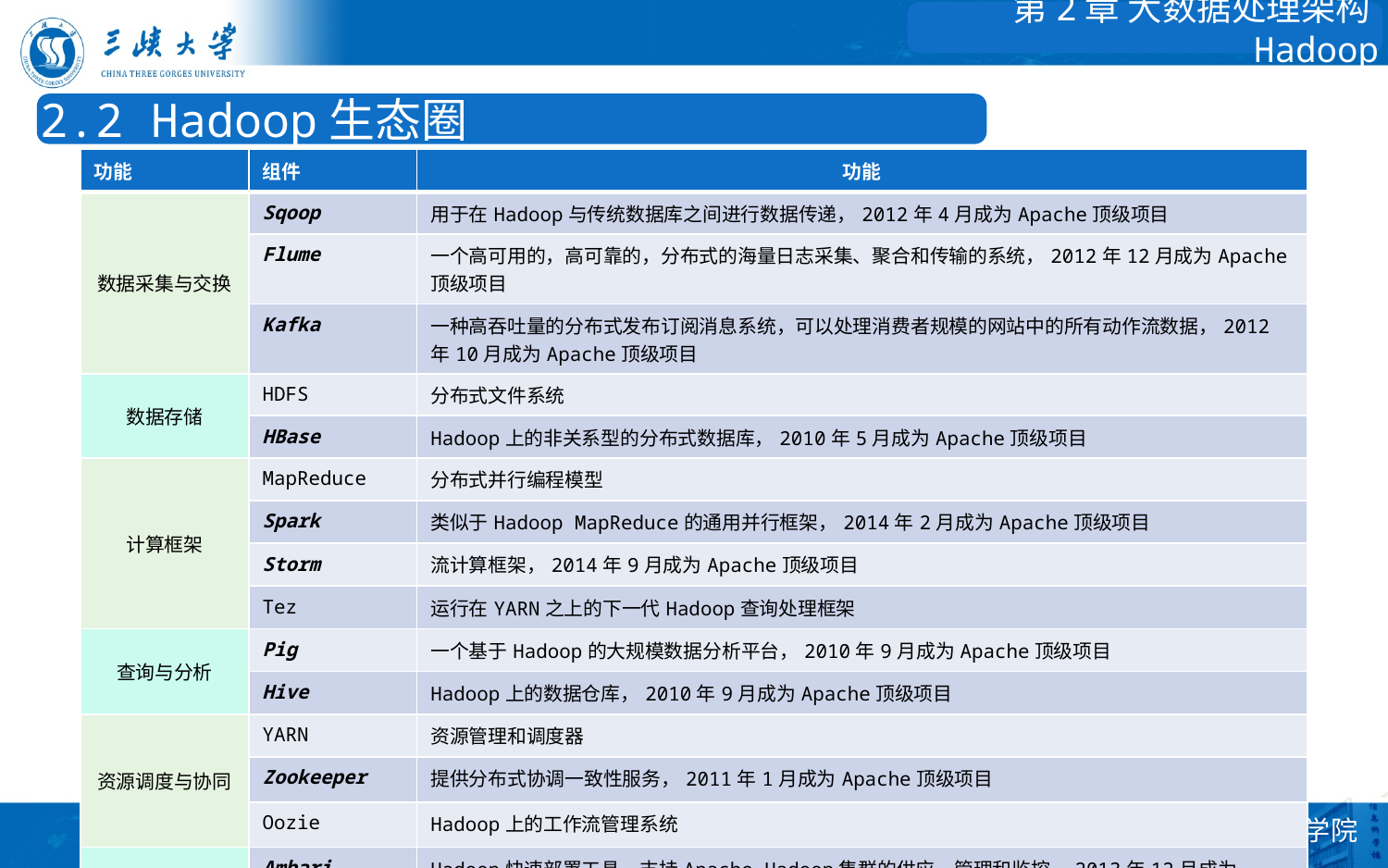

第2章 大数据处理架构Hadoop
2.2 Hadoop生态圈
| 功能 | 组件 | 功能 |
| --- | --- | --- |
| 数据采集与交换 | Sqoop | 用于在Hadoop与传统数据库之间进行数据传递，2012年4月成为Apache顶级项目 |
|  | Flume | 一个高可用的，高可靠的，分布式的海量日志采集、聚合和传输的系统，2012年12月成为Apache顶级项目 |
|  | Kafka | 一种高吞吐量的分布式发布订阅消息系统，可以处理消费者规模的网站中的所有动作流数据，2012年10月成为Apache顶级项目 |
| 数据存储 | HDFS | 分布式文件系统 |
|  | HBase | Hadoop上的非关系型的分布式数据库，2010年5月成为Apache顶级项目 |
| 计算框架 | MapReduce | 分布式并行编程模型 |
|  | Spark | 类似于Hadoop MapReduce的通用并行框架，2014年2月成为Apache顶级项目 |
|  | Storm | 流计算框架，2014年9月成为Apache顶级项目 |
|  | Tez | 运行在YARN之上的下一代Hadoop查询处理框架 |
| 查询与分析 | Pig | 一个基于Hadoop的大规模数据分析平台，2010年9月成为Apache顶级项目 |
|  | Hive | Hadoop上的数据仓库，2010年9月成为Apache顶级项目 |
| 资源调度与协同 | YARN | 资源管理和调度器 |
|  | Zookeeper | 提供分布式协调一致性服务，2011年1月成为Apache顶级项目 |
|  | Oozie | Hadoop上的工作流管理系统 |
| 部署与管理 | Ambari | Hadoop快速部署工具，支持Apache Hadoop集群的供应、管理和监控，2013年12月成为Apache顶级项目 |